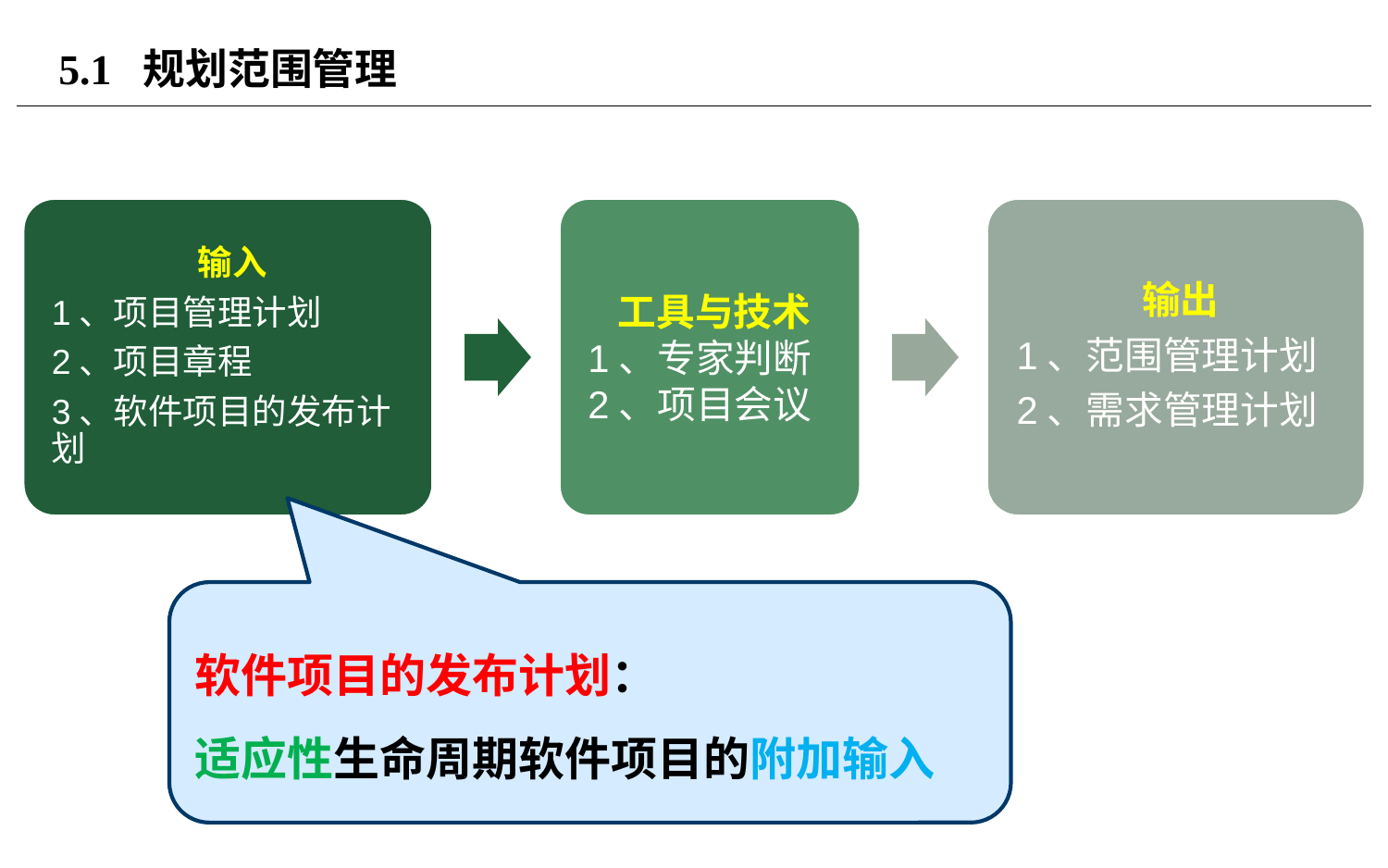

# 5.1  规划范围管理

输入
1、项目管理计划
2、项目章程
3、软件项目的发布计划

工具与技术
1、专家判断
2、项目会议

输出
1、范围管理计划
2、需求管理计划
软件项目的发布计划：
适应性生命周期软件项目的附加输入